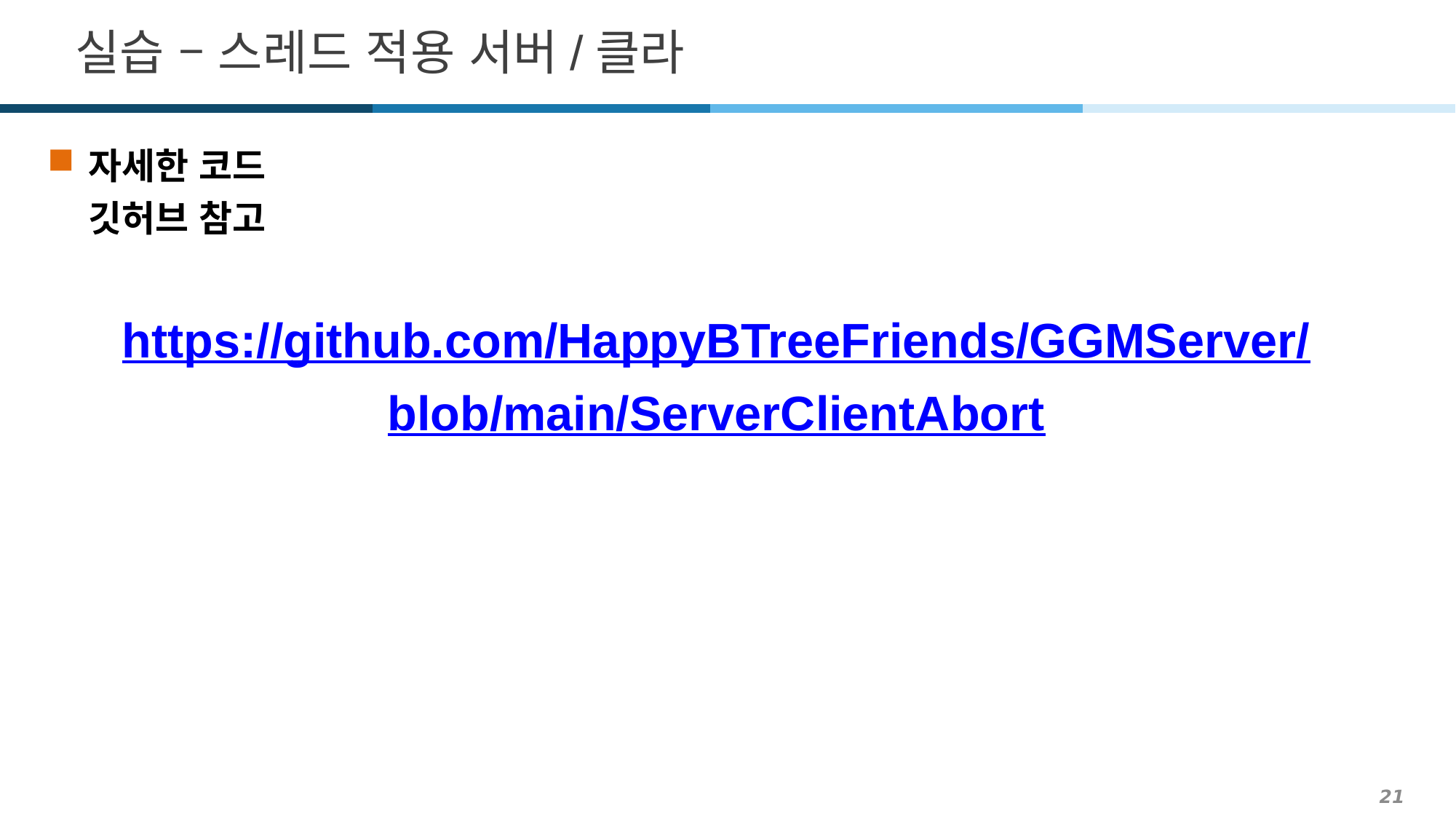

# 실습 – 스레드 적용 서버/클라
자세한 코드
깃허브 참고

https://github.com/HappyBTreeFriends/GGMServer/
blob/main/ServerClientAbort